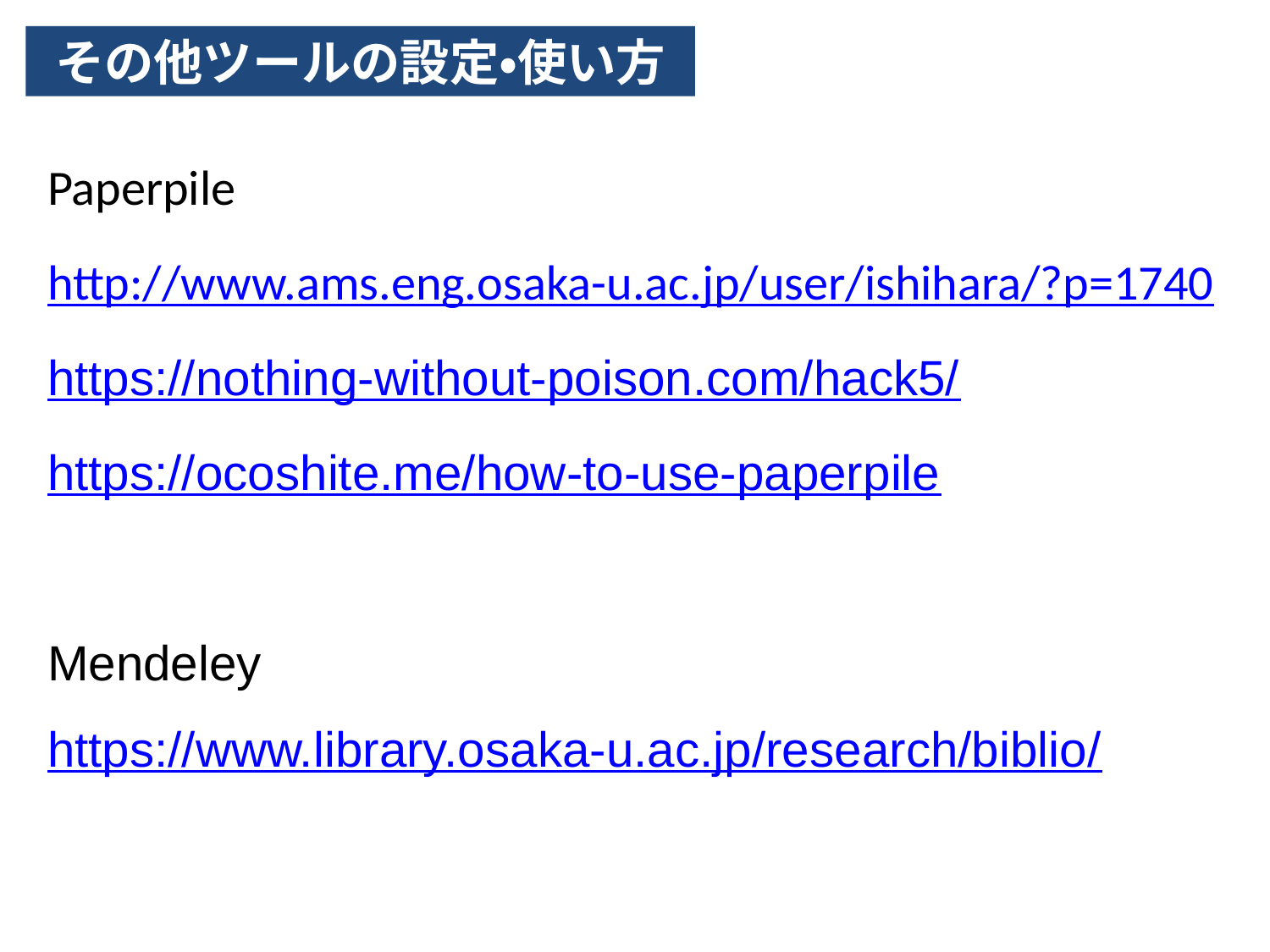

その他ツールの設定・使い方
Paperpile
http://www.ams.eng.osaka-u.ac.jp/user/ishihara/?p=1740
https://nothing-without-poison.com/hack5/
https://ocoshite.me/how-to-use-paperpile

Mendeley
https://www.library.osaka-u.ac.jp/research/biblio/